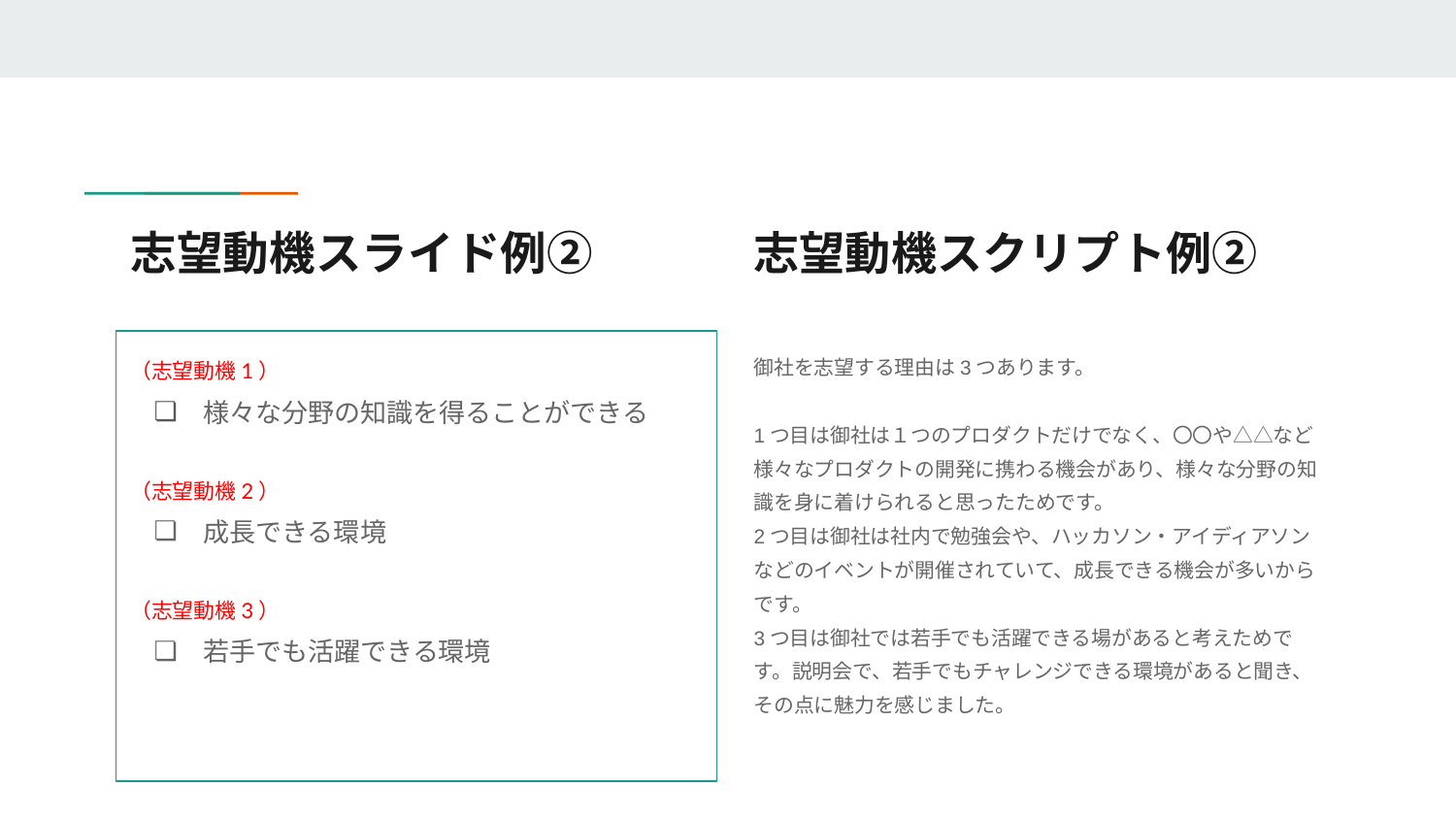

# 志望動機スライド例②
志望動機スクリプト例②
（志望動機1）
様々な分野の知識を得ることができる

（志望動機2）
成長できる環境

（志望動機3）
若手でも活躍できる環境

御社を志望する理由は3つあります。

1つ目は御社は１つのプロダクトだけでなく、〇〇や△△など様々なプロダクトの開発に携わる機会があり、様々な分野の知識を身に着けられると思ったためです。
2つ目は御社は社内で勉強会や、ハッカソン・アイディアソンなどのイベントが開催されていて、成長できる機会が多いからです。
3つ目は御社では若手でも活躍できる場があると考えためです。説明会で、若手でもチャレンジできる環境があると聞き、その点に魅力を感じました。